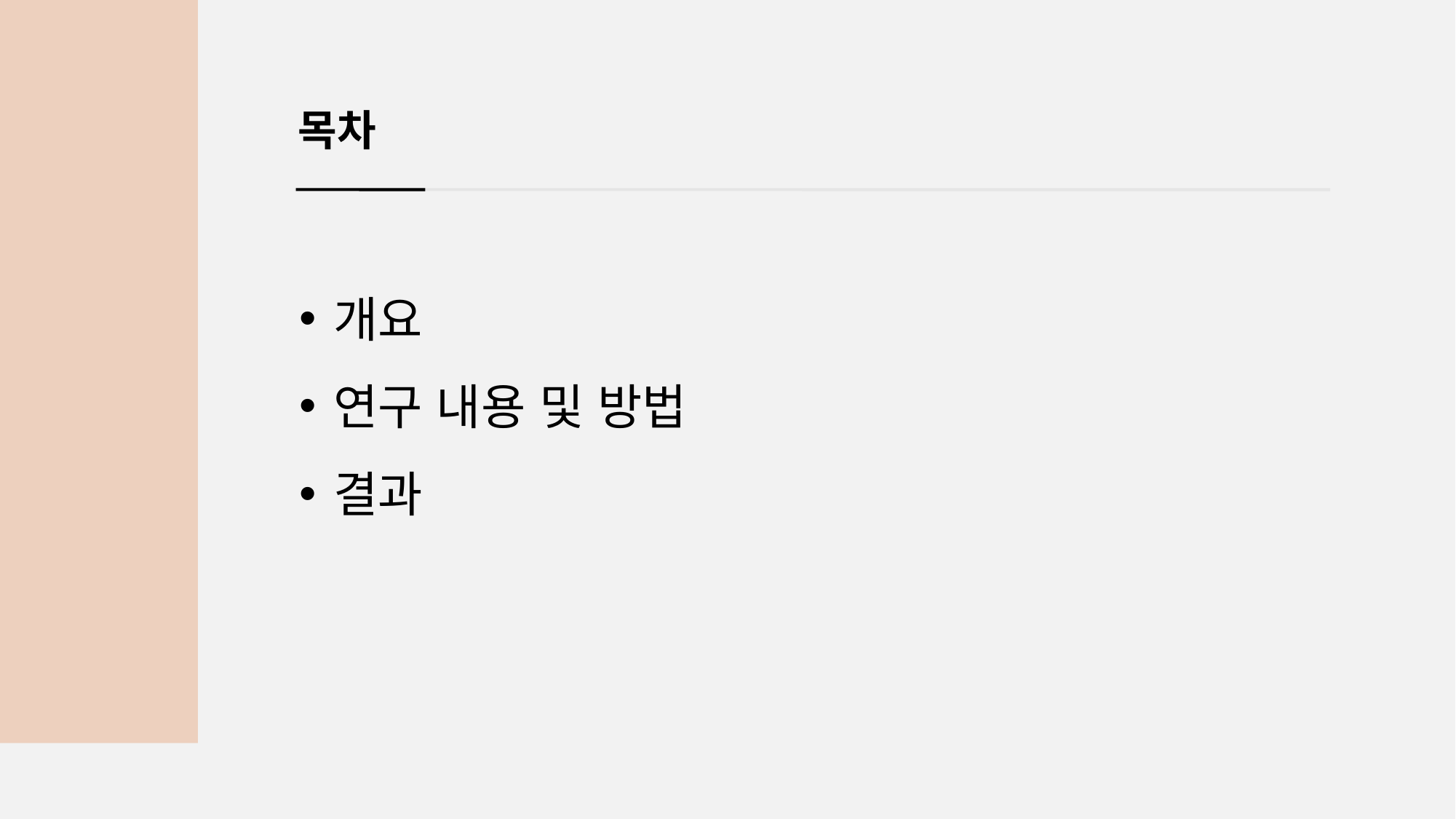

목차

개요
연구 내용 및 방법
결과